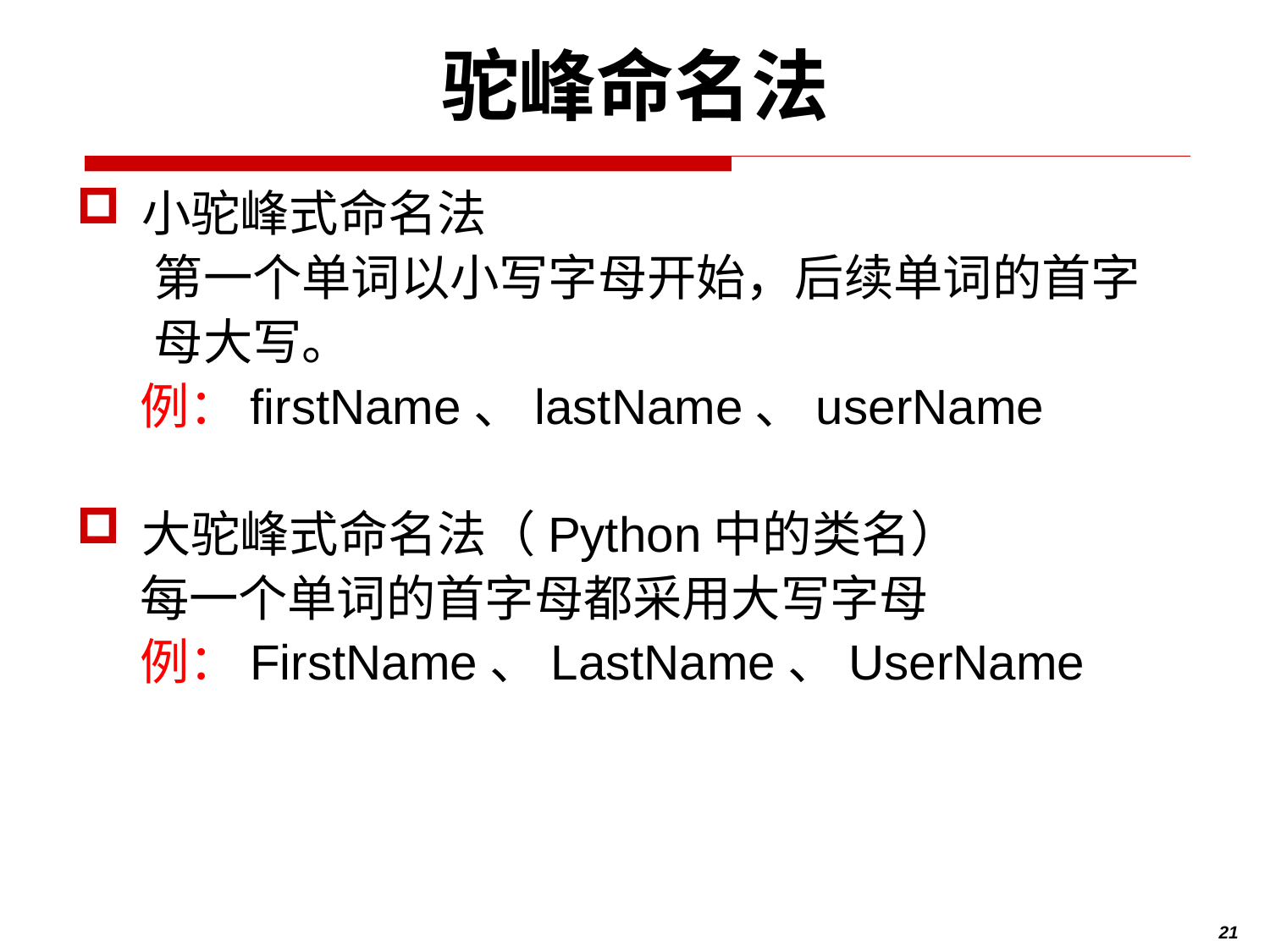

# 驼峰命名法
小驼峰式命名法
      第一个单词以小写字母开始，后续单词的首字
      母大写。
例：firstName、lastName、userName

大驼峰式命名法（Python中的类名）
每一个单词的首字母都采用大写字母
例：FirstName、LastName、UserName

21